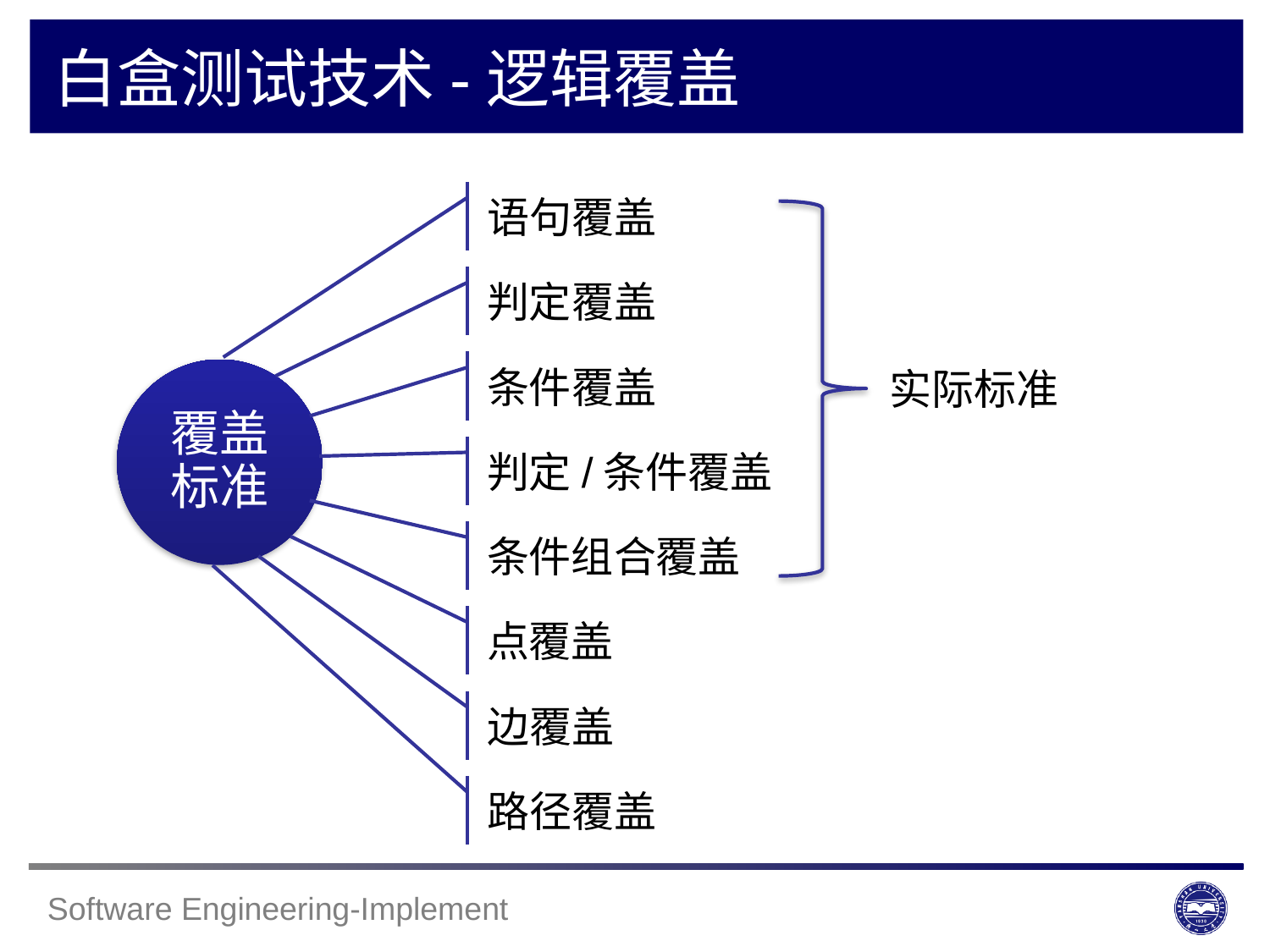

白盒测试技术-逻辑覆盖
语句覆盖

判定覆盖
条件覆盖
实际标准

覆盖标准
判定/条件覆盖
条件组合覆盖
点覆盖
边覆盖
路径覆盖